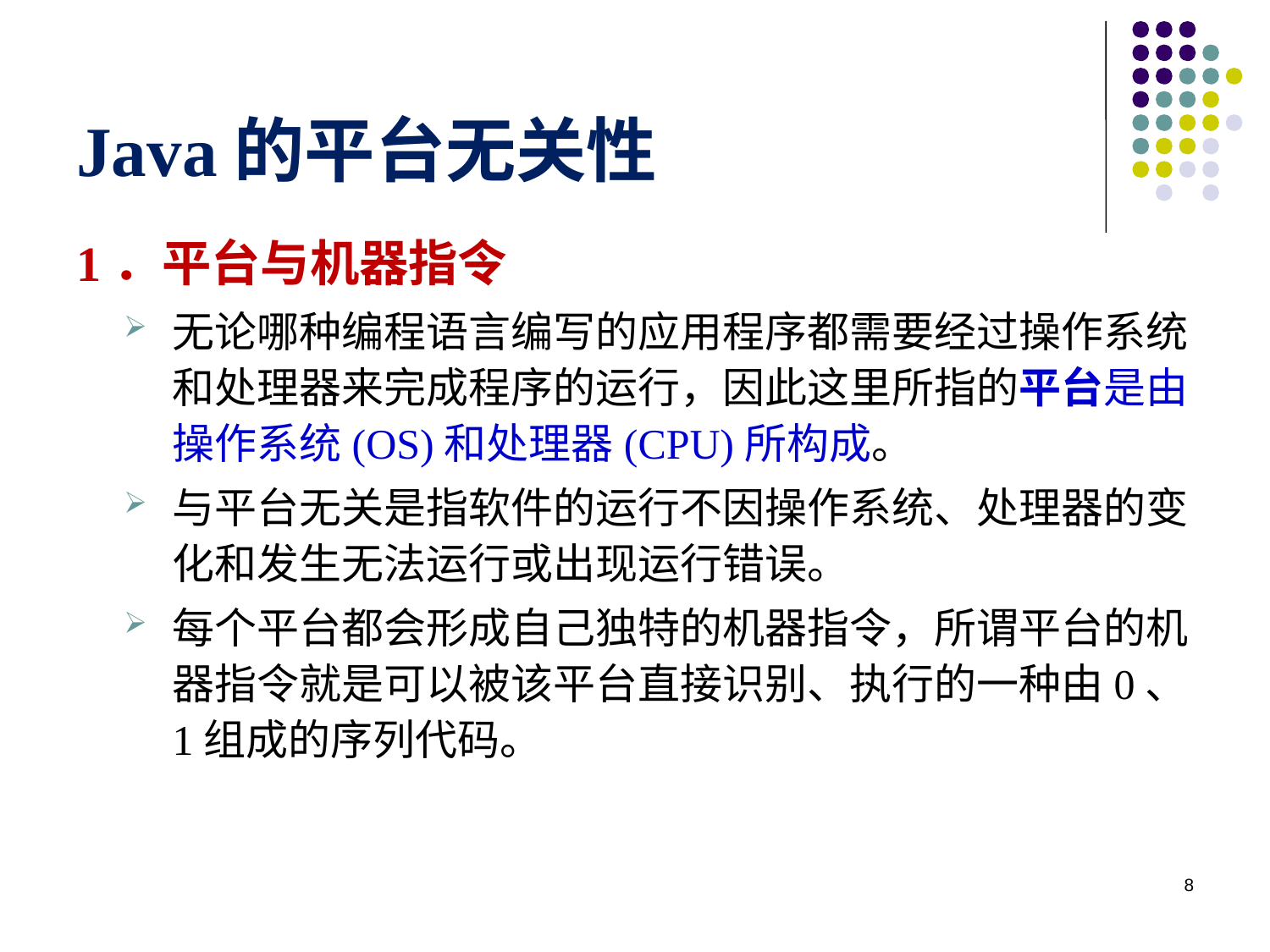

# Java的平台无关性
1．平台与机器指令
无论哪种编程语言编写的应用程序都需要经过操作系统和处理器来完成程序的运行，因此这里所指的平台是由操作系统(OS)和处理器(CPU)所构成。
与平台无关是指软件的运行不因操作系统、处理器的变化和发生无法运行或出现运行错误。
每个平台都会形成自己独特的机器指令，所谓平台的机器指令就是可以被该平台直接识别、执行的一种由0、1组成的序列代码。

8